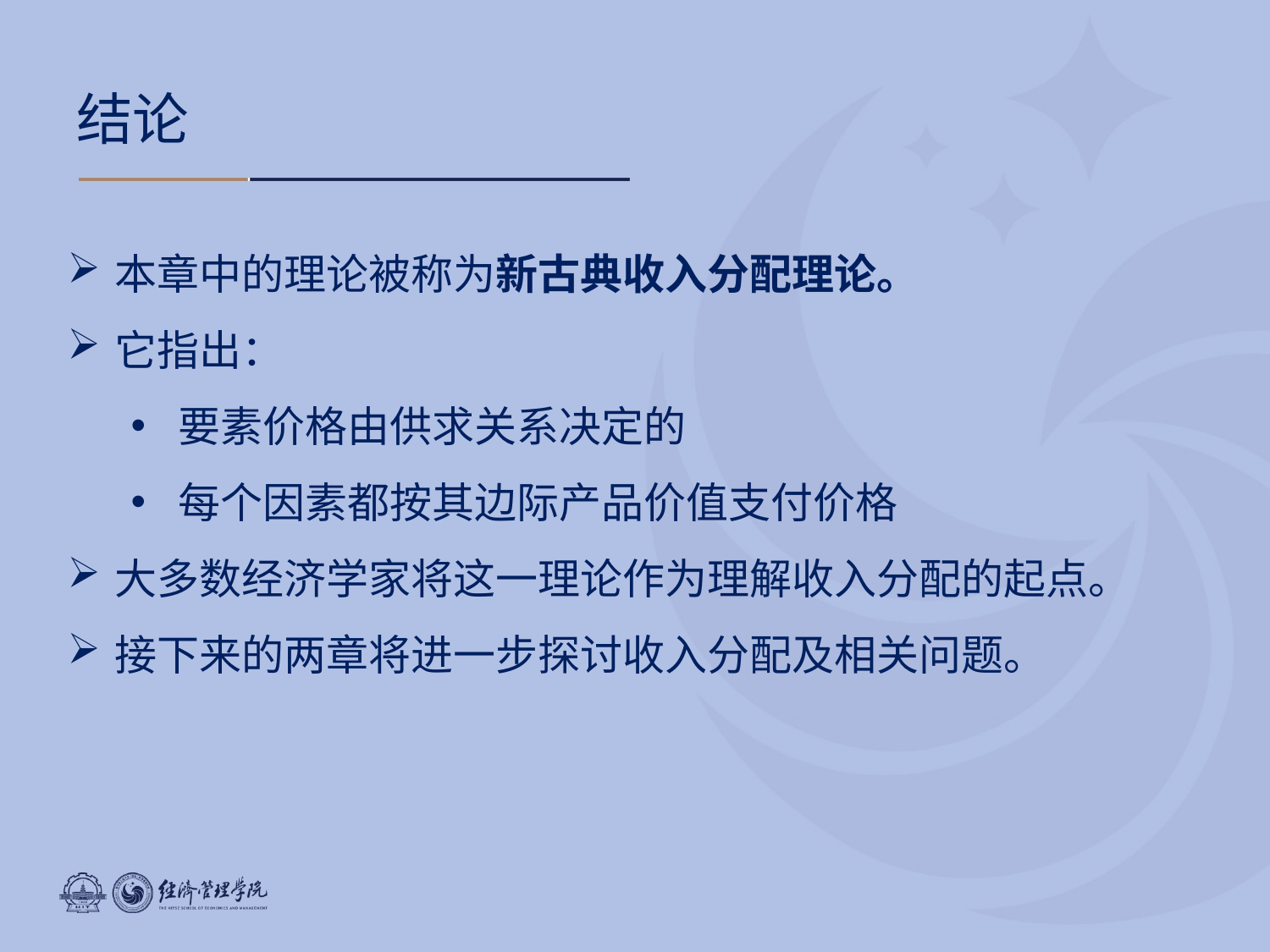

# 结论
本章中的理论被称为新古典收入分配理论。
它指出：
要素价格由供求关系决定的
每个因素都按其边际产品价值支付价格
大多数经济学家将这一理论作为理解收入分配的起点。
接下来的两章将进一步探讨收入分配及相关问题。